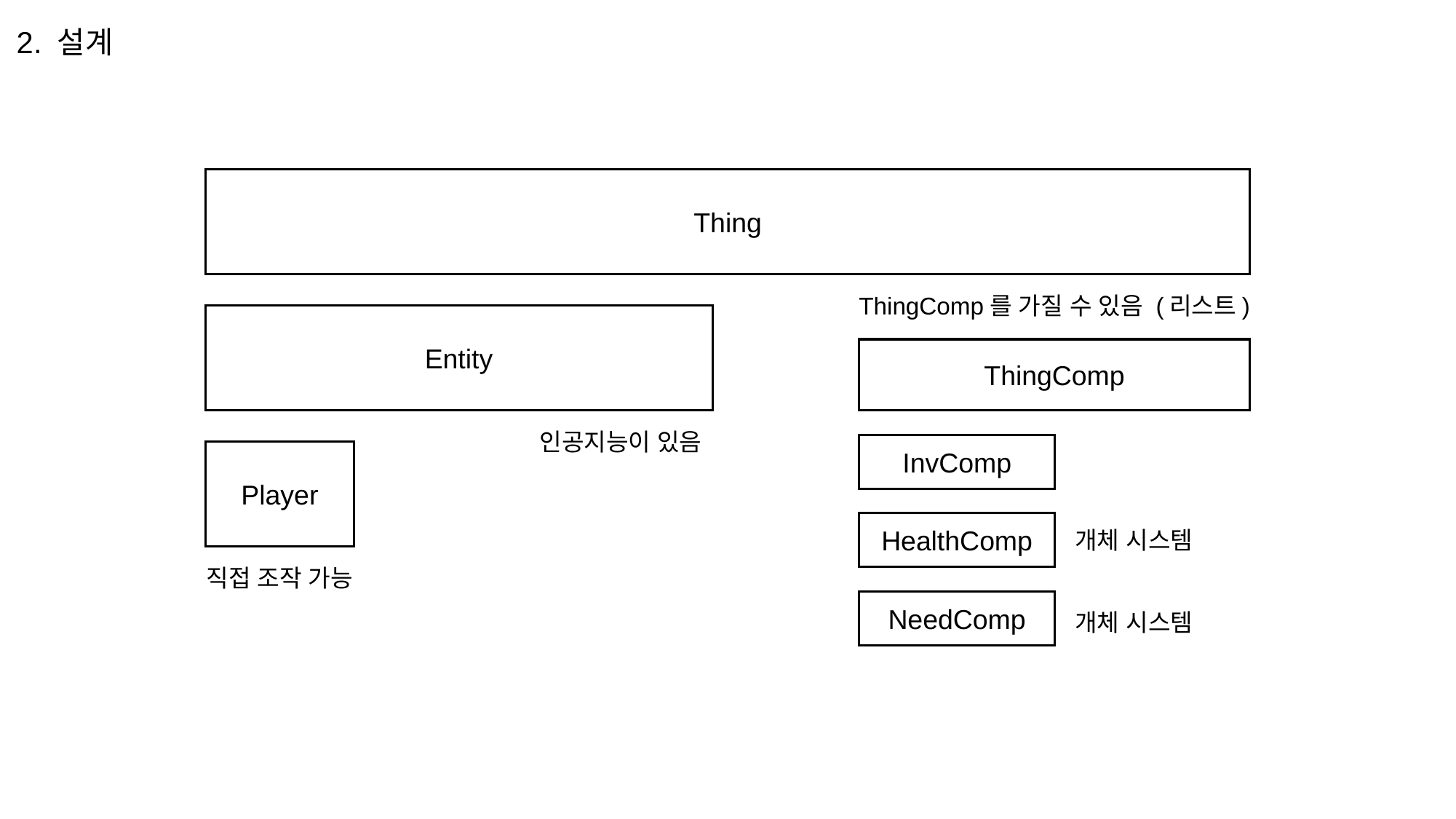

2. 설계
Thing
ThingComp를 가질 수 있음 (리스트)
Entity
ThingComp
인공지능이 있음
InvComp
Player
HealthComp
개체 시스템
직접 조작 가능
NeedComp
개체 시스템